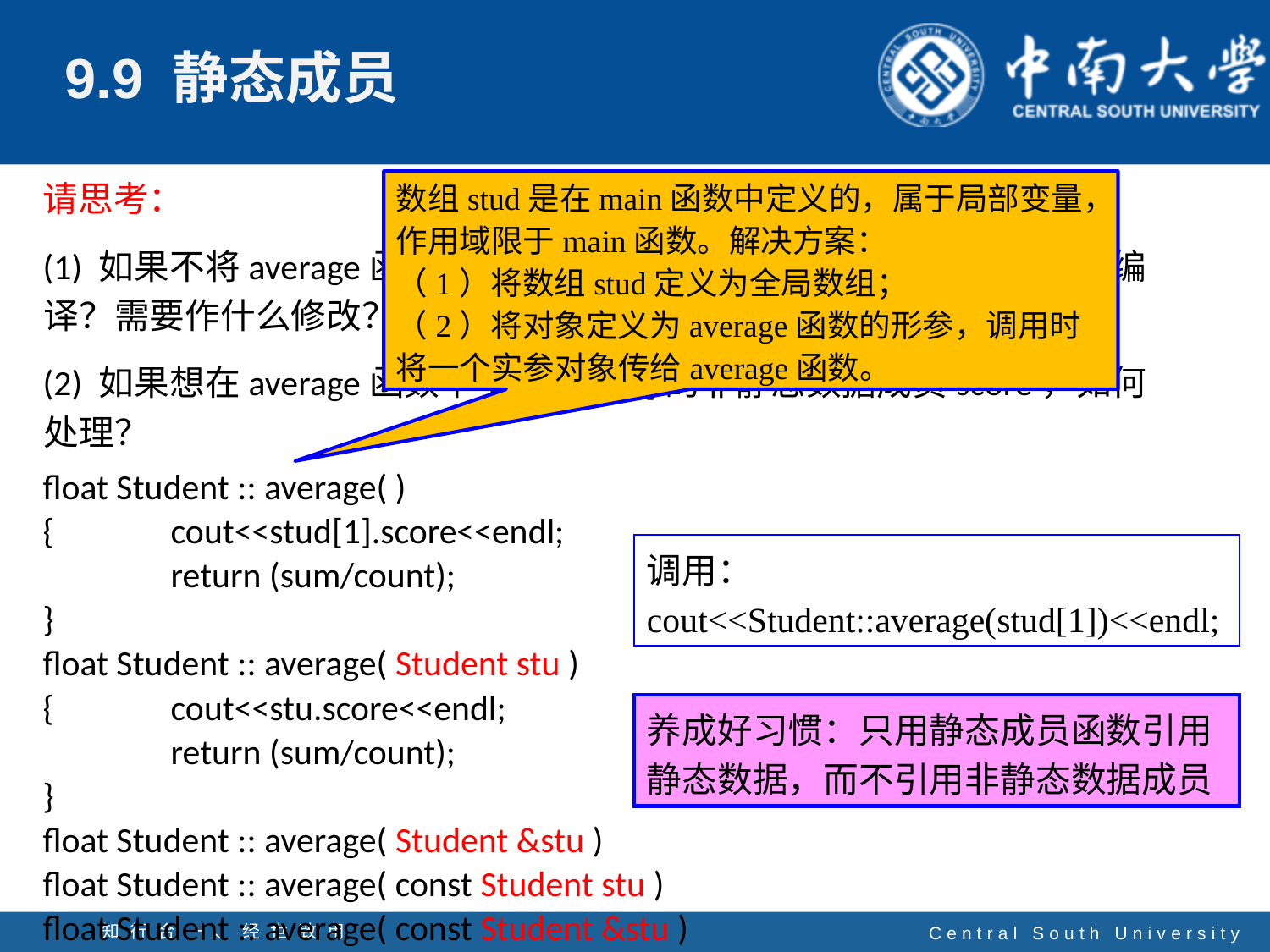

数组stud是在main函数中定义的，属于局部变量，作用域限于main函数。解决方案：
（1）将数组stud定义为全局数组；
（2）将对象定义为average函数的形参，调用时将一个实参对象传给average函数。
请思考：
(1) 如果不将average函数定义为静态成员函数行不行？程序能否通过编译？需要作什么修改？为什么要用静态成员函数？
(2) 如果想在average函数中引用stud[1]的非静态数据成员score，如何处理？
float Student :: average( )
{	cout<<stud[1].score<<endl;
		return (sum/count);
}
float Student :: average( Student stu )
{	cout<<stu.score<<endl;
		return (sum/count);
}
float Student :: average( Student &stu )
float Student :: average( const Student stu )
float Student :: average( const Student &stu )

调用：
cout<<Student::average(stud[1])<<endl;
养成好习惯：只用静态成员函数引用静态数据，而不引用非静态数据成员

知行合一、经世致用
自强不息 厚德载物
Central South University